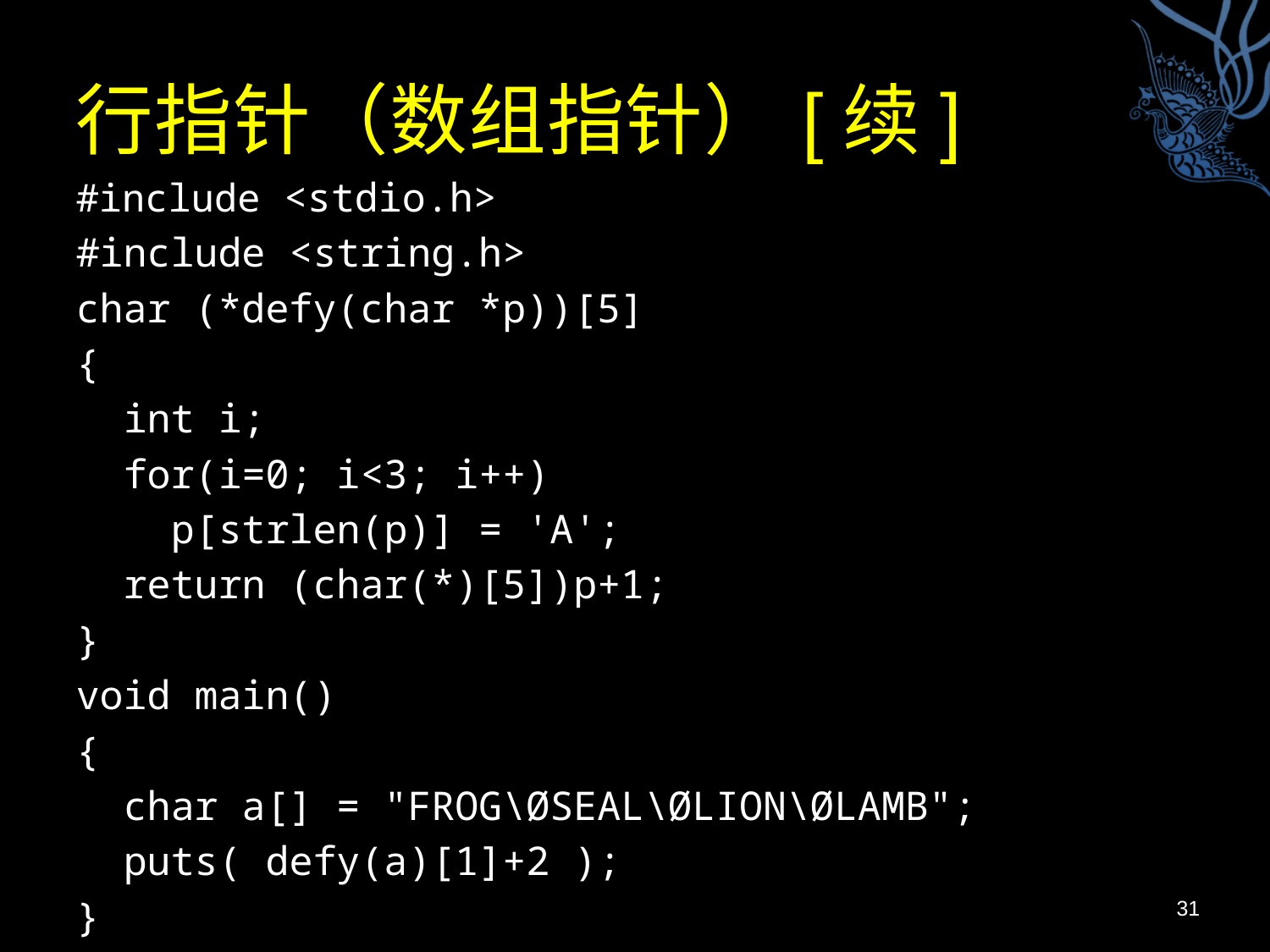

# 行指针（数组指针）[续]
#include <stdio.h>
#include <string.h>
char (*defy(char *p))[5]
{
  int i;
  for(i=0; i<3; i++)
    p[strlen(p)] = 'A';
  return (char(*)[5])p+1;
}
void main()
{
  char a[] = "FROG\ØSEAL\ØLION\ØLAMB";
  puts( defy(a)[1]+2 );
}

31